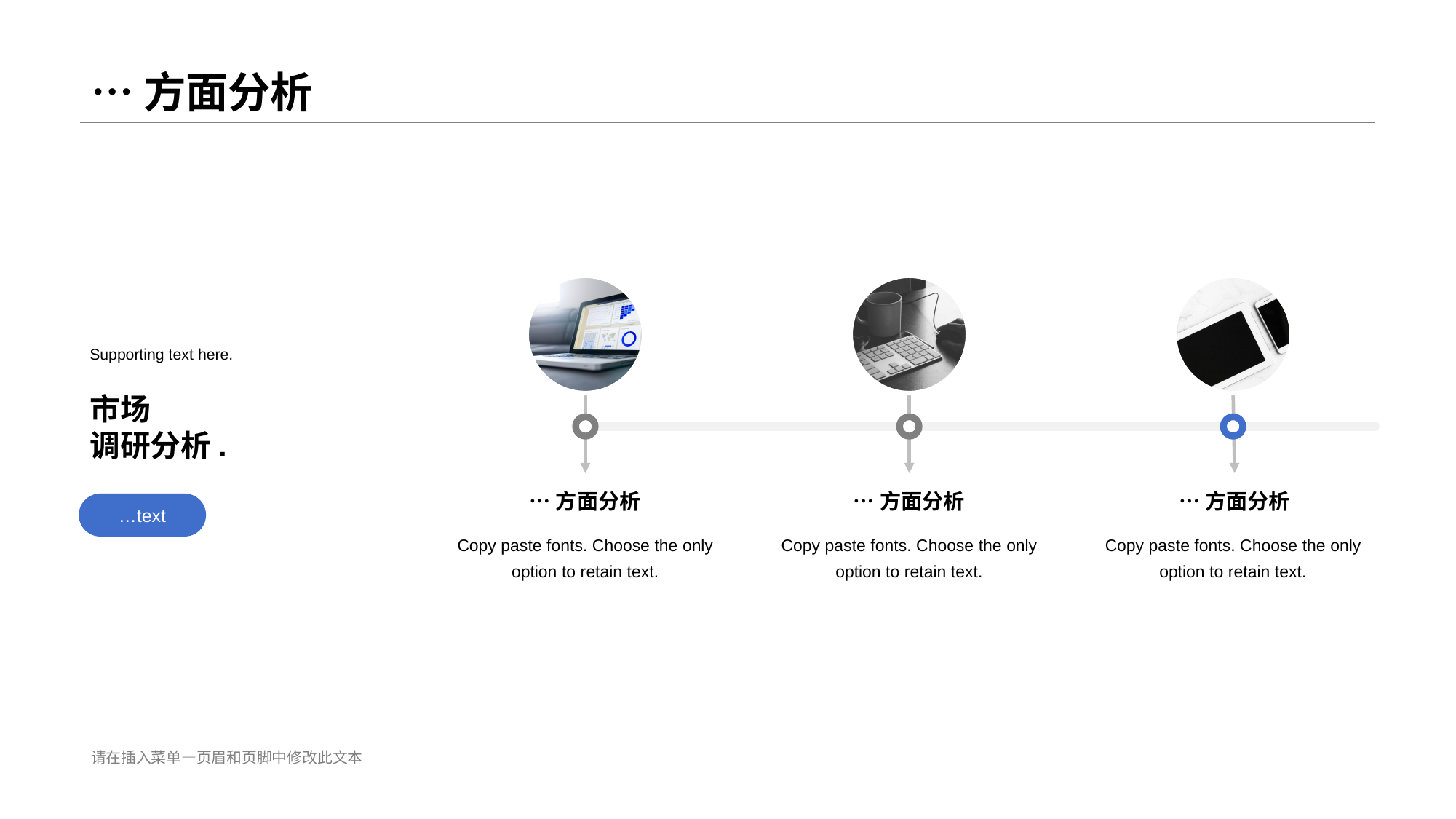

# …方面分析

…方面分析
Copy paste fonts. Choose the only option to retain text.

…方面分析
Copy paste fonts. Choose the only option to retain text.

…方面分析
Copy paste fonts. Choose the only option to retain text.
Supporting text here.
市场
调研分析.
…text
请在插入菜单—页眉和页脚中修改此文本
17